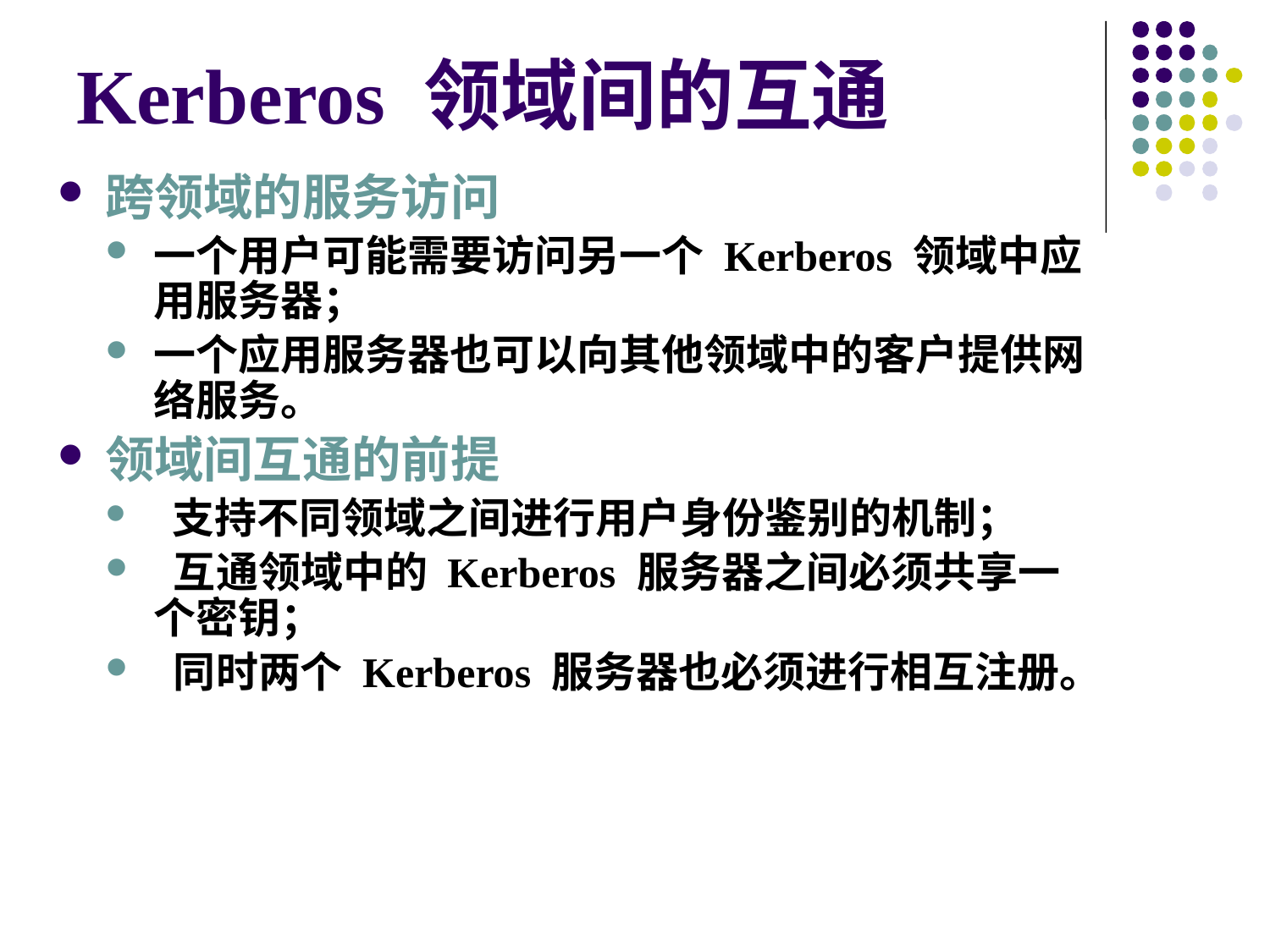

# Kerberos 领域间的互通
跨领域的服务访问
一个用户可能需要访问另一个 Kerberos 领域中应用服务器；
一个应用服务器也可以向其他领域中的客户提供网络服务。
领域间互通的前提
 支持不同领域之间进行用户身份鉴别的机制；
 互通领域中的 Kerberos 服务器之间必须共享一个密钥；
 同时两个 Kerberos 服务器也必须进行相互注册。